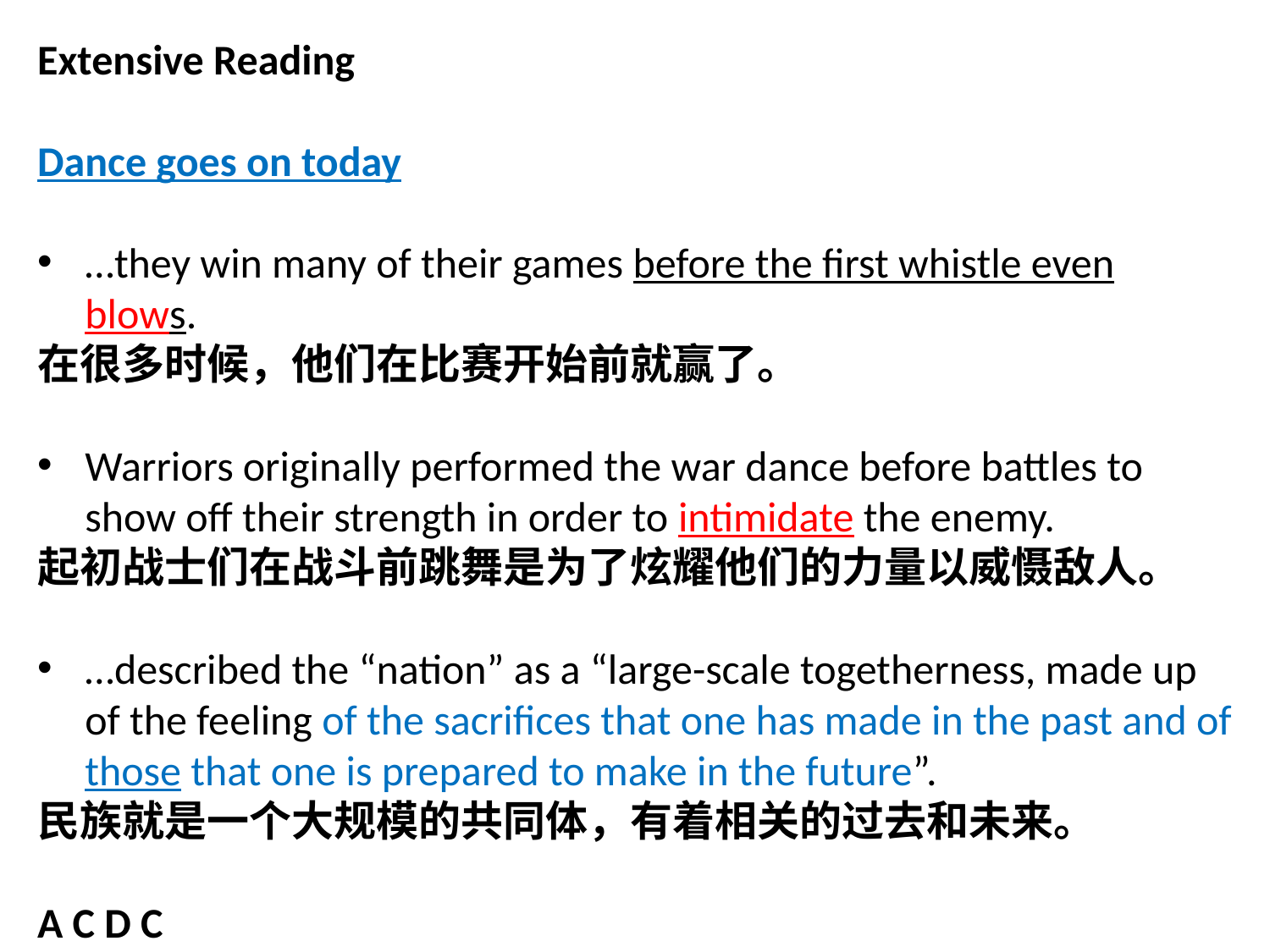

Extensive Reading

Dance goes on today

…they win many of their games before the first whistle even blows.
在很多时候，他们在比赛开始前就赢了。

Warriors originally performed the war dance before battles to show off their strength in order to intimidate the enemy.
起初战士们在战斗前跳舞是为了炫耀他们的力量以威慑敌人。

…described the “nation” as a “large-scale togetherness, made up of the feeling of the sacrifices that one has made in the past and of those that one is prepared to make in the future”.
民族就是一个大规模的共同体，有着相关的过去和未来。

A C D C